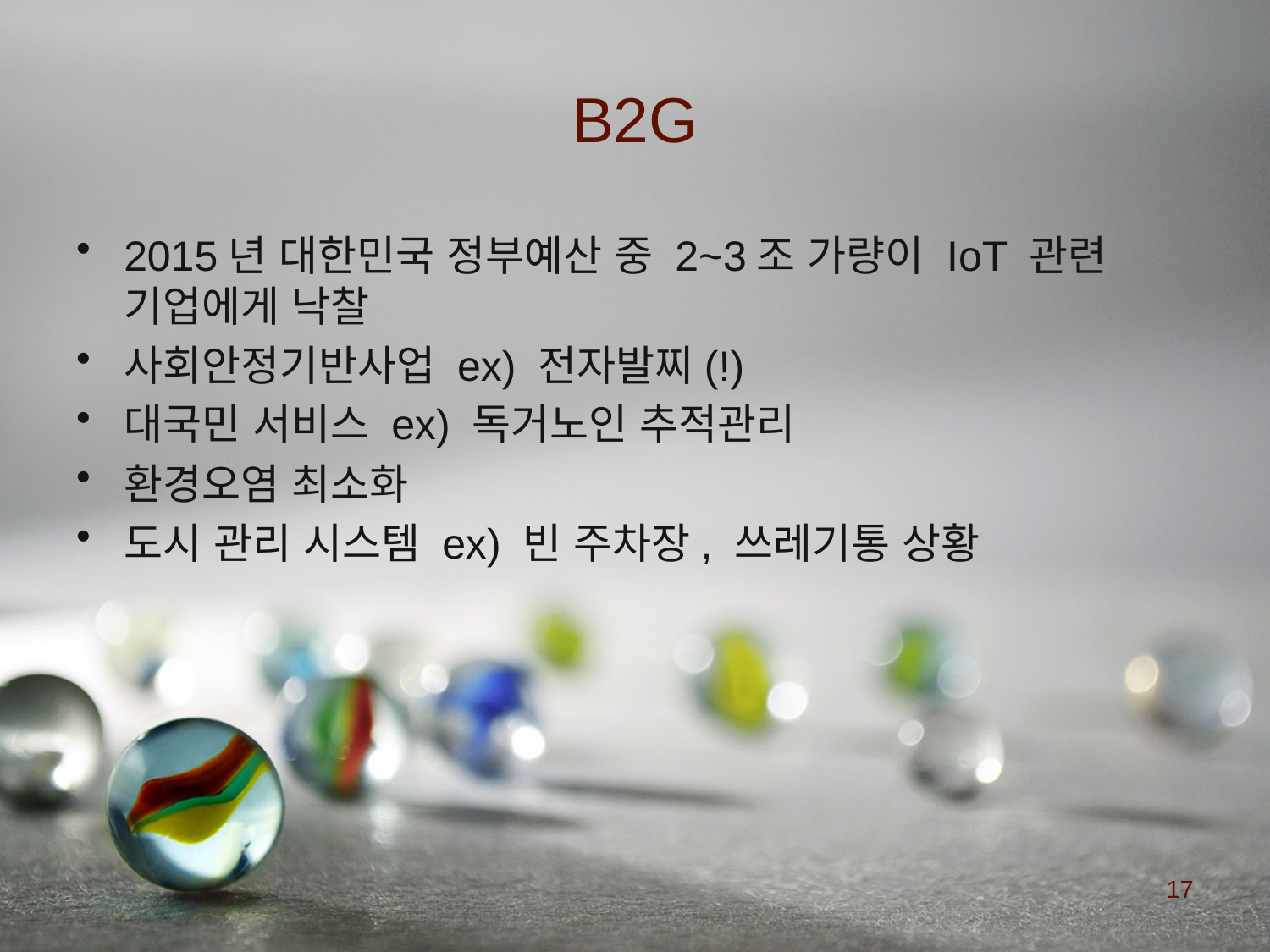

# B2G
2015년 대한민국 정부예산 중 2~3조 가량이 IoT 관련 기업에게 낙찰
사회안정기반사업 ex) 전자발찌(!)
대국민 서비스 ex) 독거노인 추적관리
환경오염 최소화
도시 관리 시스템 ex) 빈 주차장, 쓰레기통 상황

17